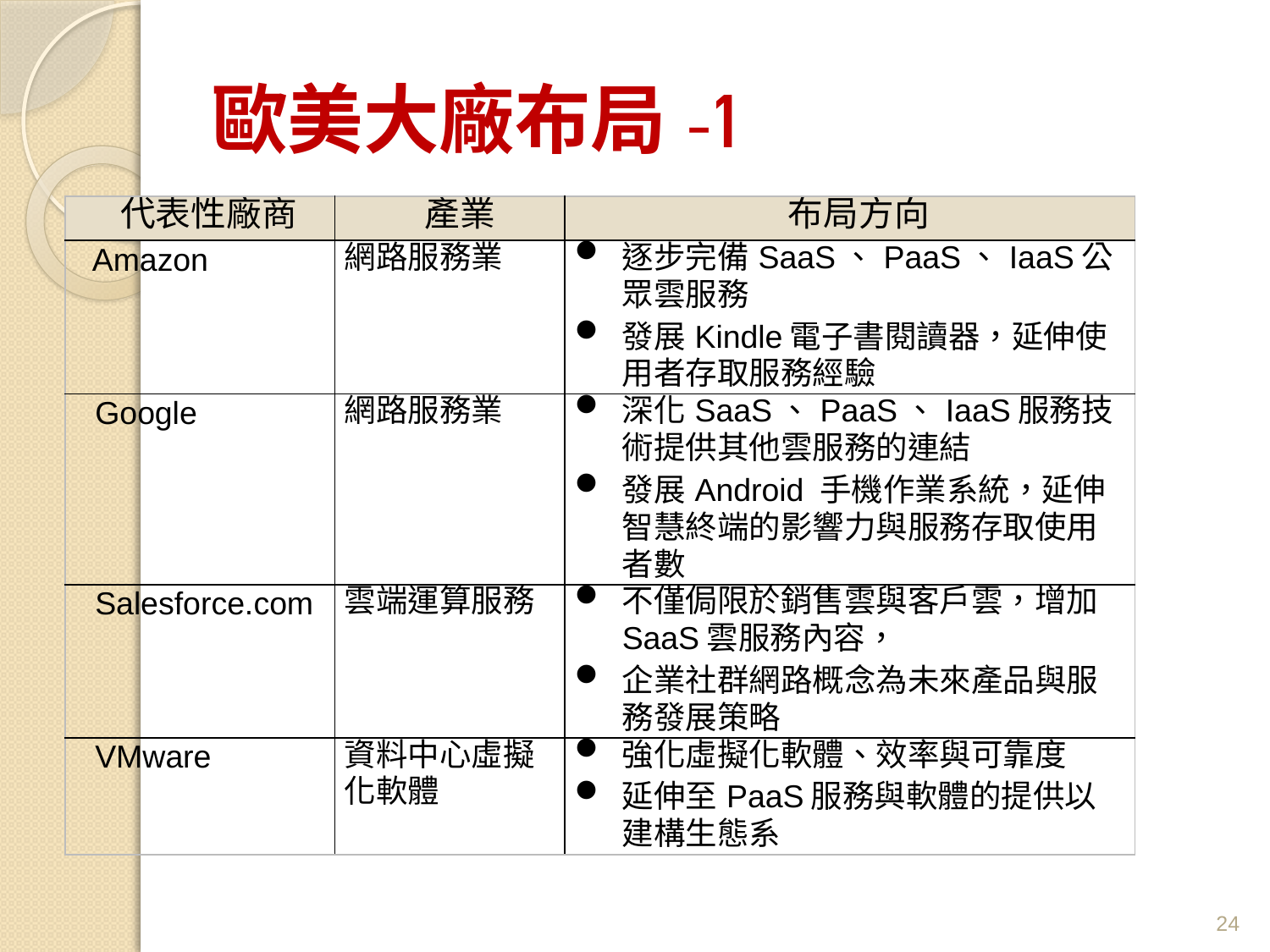

# 歐美大廠布局-1
| 代表性廠商 | 產業 | 布局方向 |
| --- | --- | --- |
| Amazon | 網路服務業 | 逐步完備SaaS、PaaS、IaaS公眾雲服務 發展Kindle電子書閱讀器，延伸使用者存取服務經驗 |
| Google | 網路服務業 | 深化SaaS、PaaS、IaaS服務技術提供其他雲服務的連結 發展Android 手機作業系統，延伸智慧終端的影響力與服務存取使用者數 |
| Salesforce.com | 雲端運算服務 | 不僅侷限於銷售雲與客戶雲，增加SaaS雲服務內容， 企業社群網路概念為未來產品與服務發展策略 |
| VMware | 資料中心虛擬化軟體 | 強化虛擬化軟體、效率與可靠度 延伸至PaaS服務與軟體的提供以建構生態系 |
24